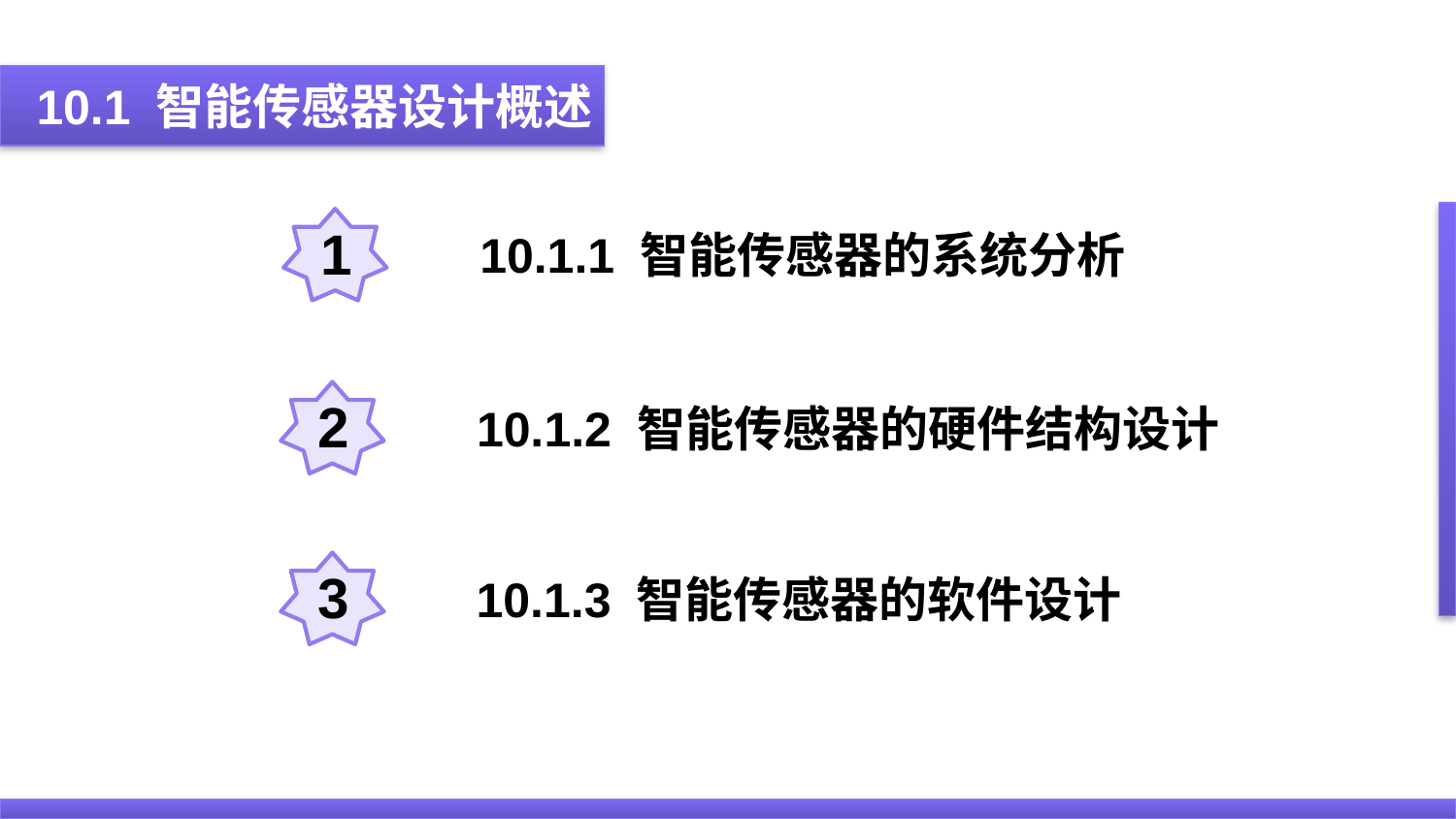

10.1 智能传感器设计概述
1
10.1.1 智能传感器的系统分析
2
10.1.2 智能传感器的硬件结构设计
3
10.1.3 智能传感器的软件设计